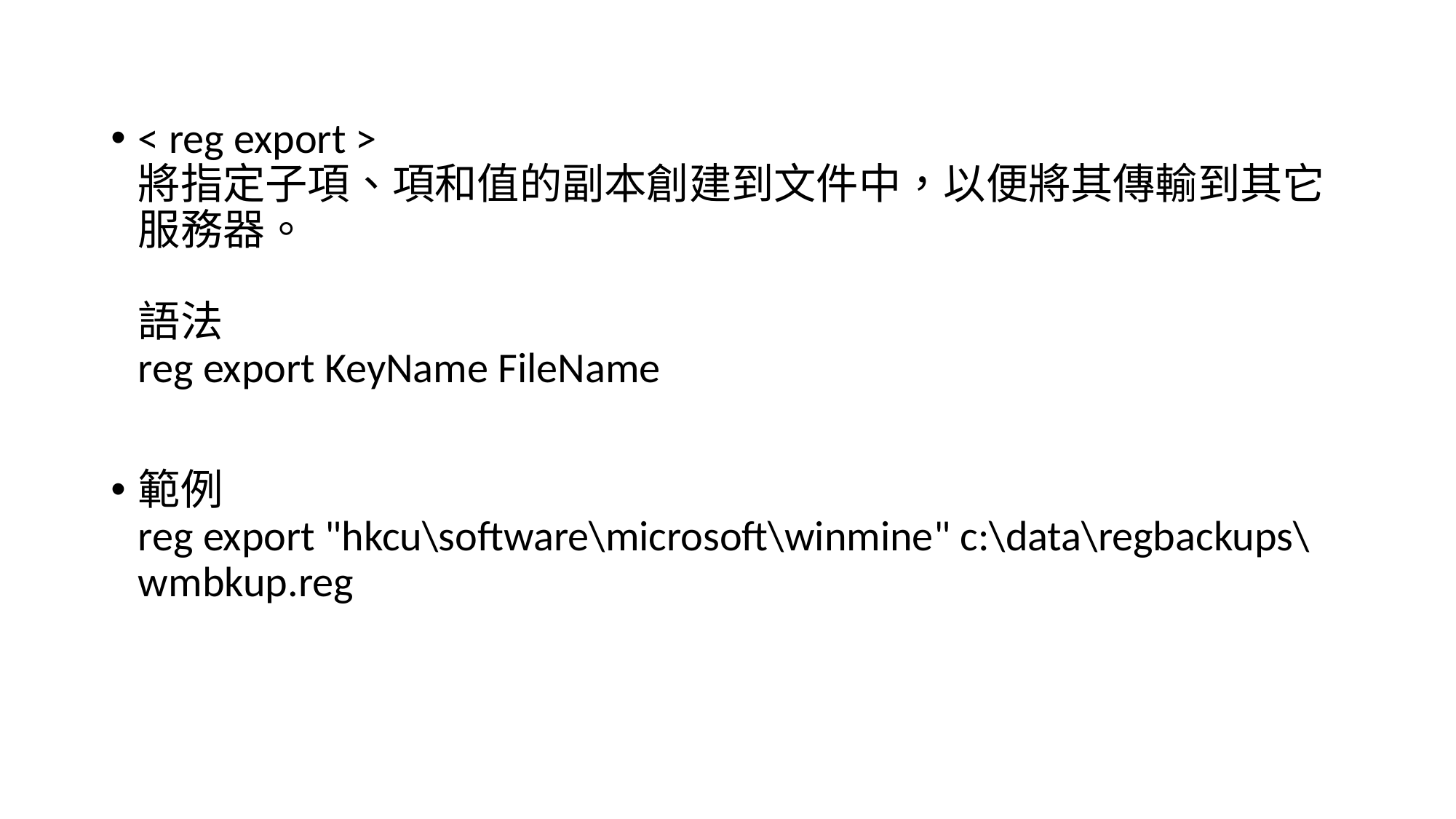

< reg export >
將指定子項、項和值的副本創建到文件中，以便將其傳輸到其它服務器。
語法
reg export KeyName FileName

範例
reg export "hkcu\software\microsoft\winmine" c:\data\regbackups\wmbkup.reg